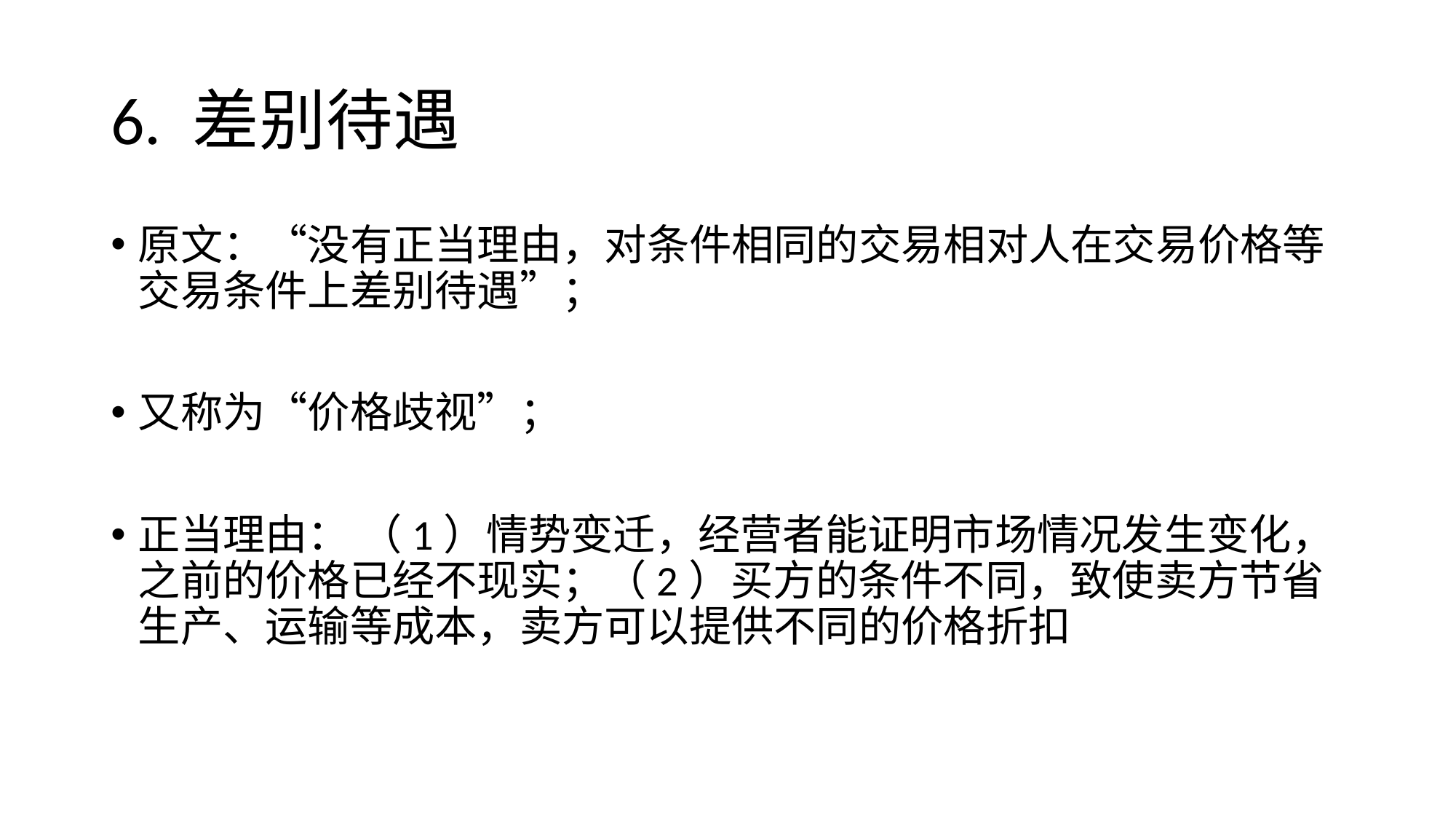

# 6. 差别待遇
原文：“没有正当理由，对条件相同的交易相对人在交易价格等交易条件上差别待遇”；

又称为“价格歧视”；

正当理由： （1）情势变迁，经营者能证明市场情况发生变化，之前的价格已经不现实；（2）买方的条件不同，致使卖方节省生产、运输等成本，卖方可以提供不同的价格折扣